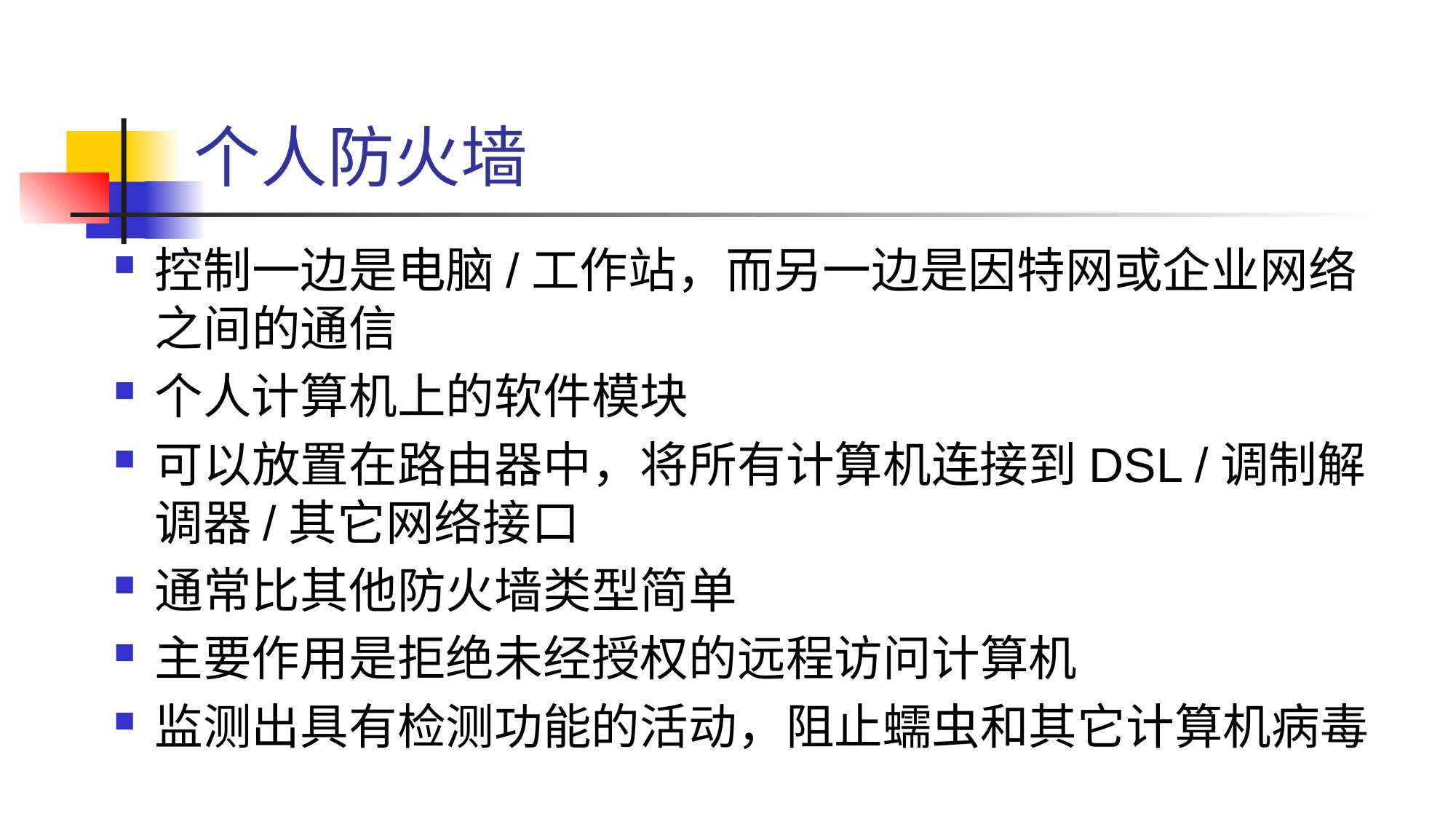

# 个人防火墙
控制一边是电脑/工作站，而另一边是因特网或企业网络之间的通信
个人计算机上的软件模块
可以放置在路由器中，将所有计算机连接到DSL /调制解调器/其它网络接口
通常比其他防火墙类型简单
主要作用是拒绝未经授权的远程访问计算机
监测出具有检测功能的活动，阻止蠕虫和其它计算机病毒